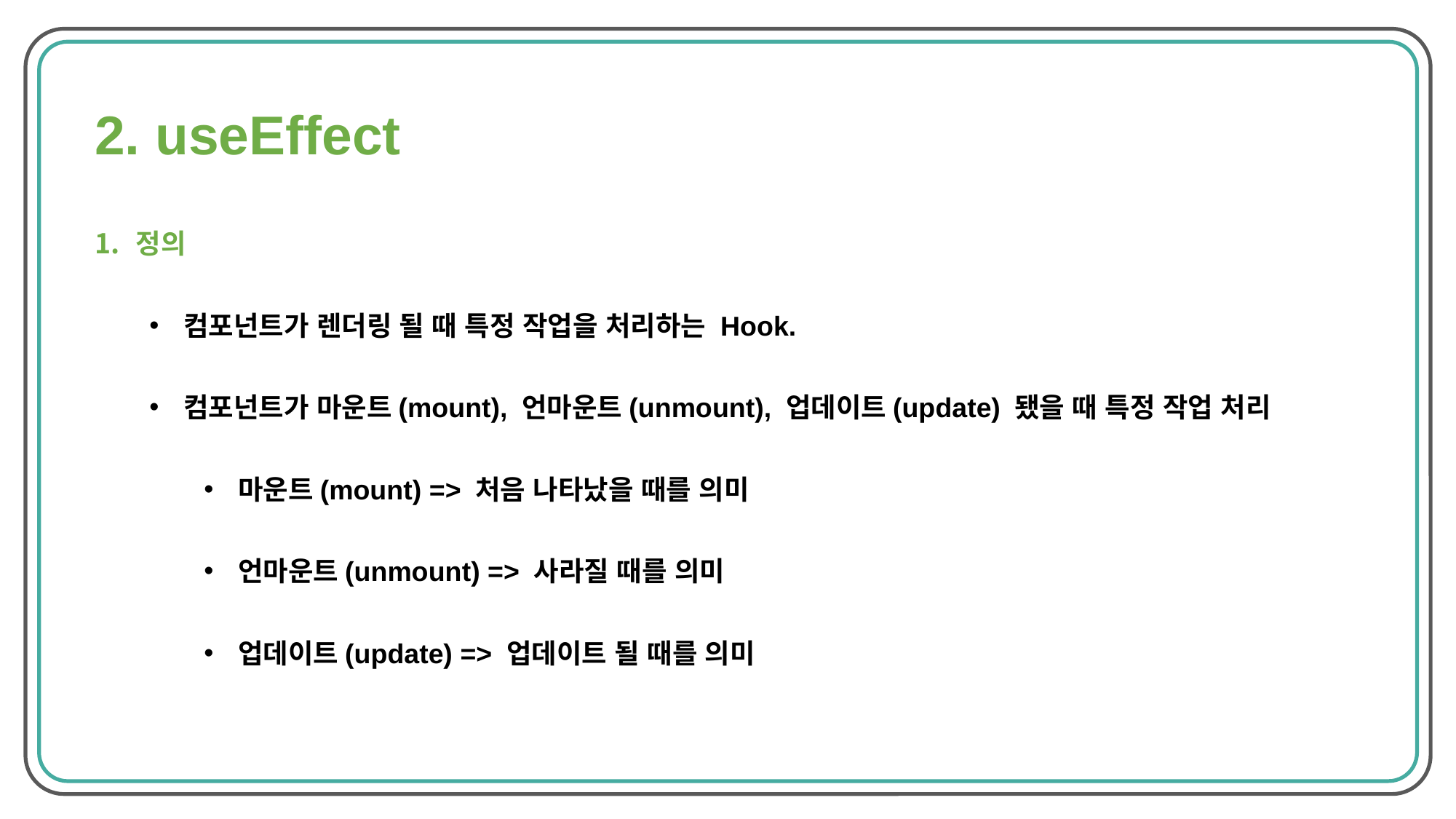

2. useEffect
정의
컴포넌트가 렌더링 될 때 특정 작업을 처리하는 Hook.
컴포넌트가 마운트(mount), 언마운트(unmount), 업데이트(update) 됐을 때 특정 작업 처리
마운트(mount) => 처음 나타났을 때를 의미
언마운트(unmount) => 사라질 때를 의미
업데이트(update) => 업데이트 될 때를 의미